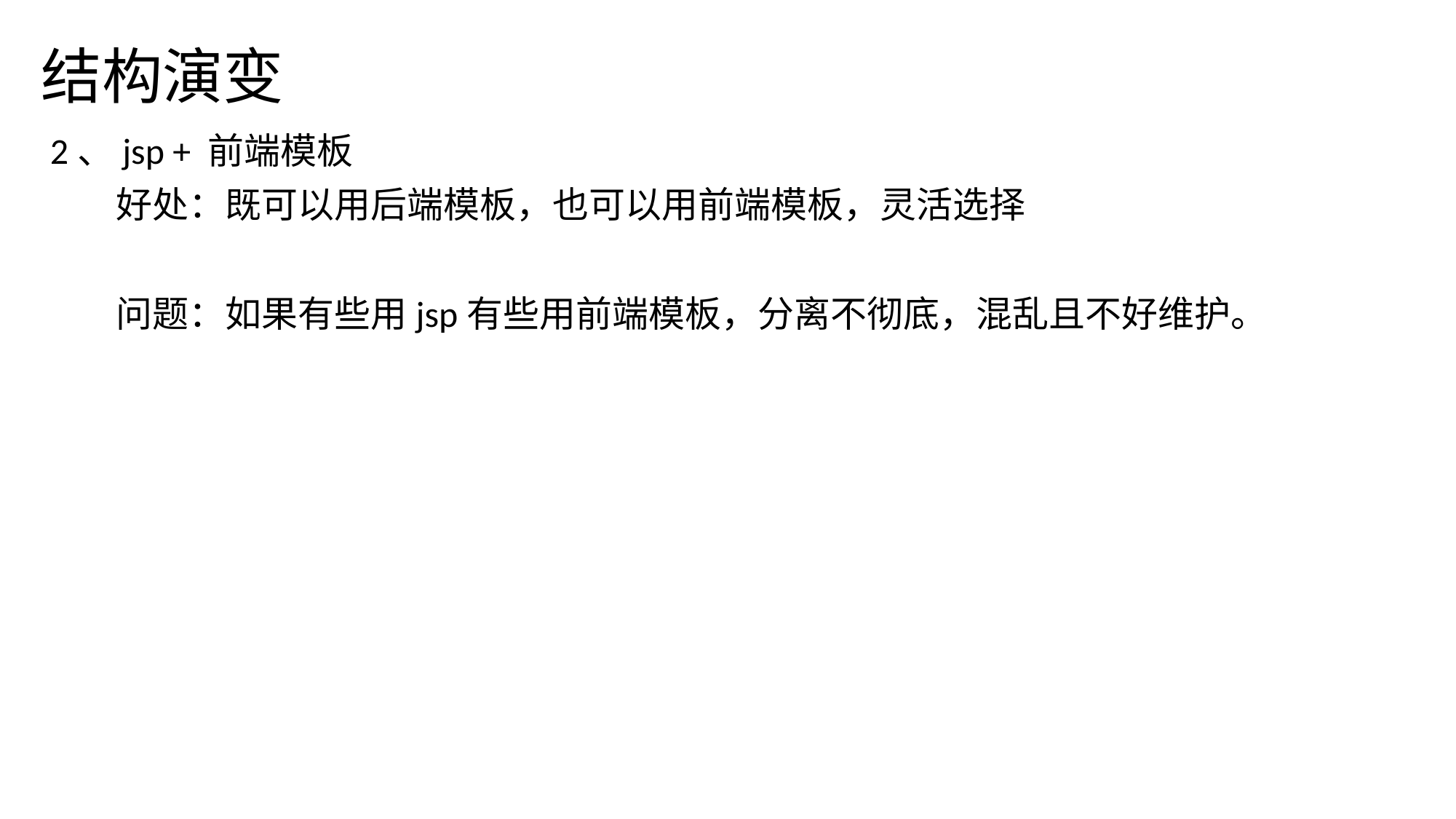

# 结构演变
2、jsp + 前端模板
       好处：既可以用后端模板，也可以用前端模板，灵活选择

       问题：如果有些用jsp有些用前端模板，分离不彻底，混乱且不好维护。